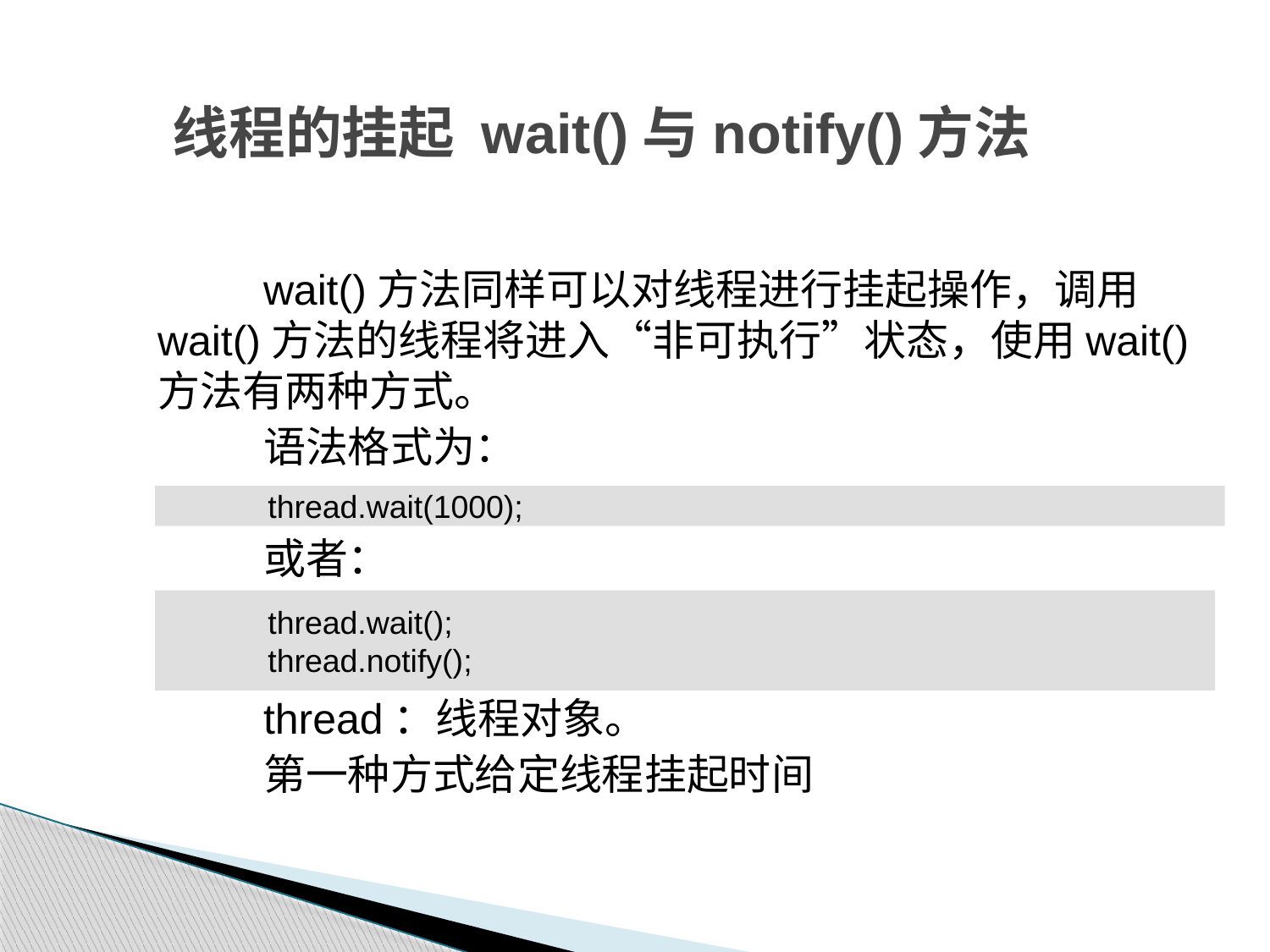

# 线程的挂起 wait()与notify()方法
wait()方法同样可以对线程进行挂起操作，调用wait()方法的线程将进入“非可执行”状态，使用wait()方法有两种方式。
语法格式为：

或者：

thread：线程对象。
第一种方式给定线程挂起时间
thread.wait(1000);
thread.wait();
thread.notify();